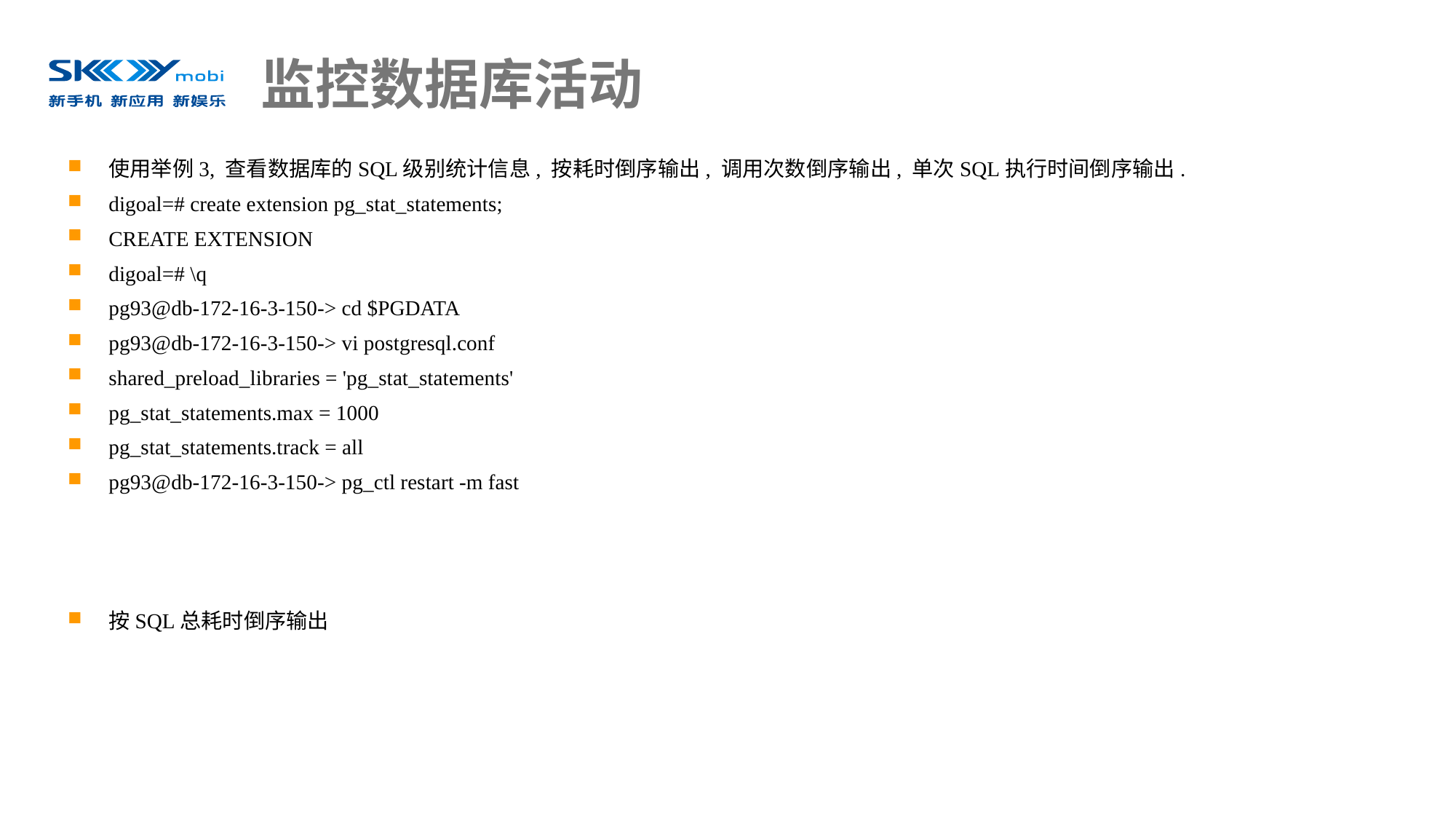

# 监控数据库活动
使用举例3, 查看数据库的SQL级别统计信息, 按耗时倒序输出, 调用次数倒序输出, 单次SQL执行时间倒序输出.
digoal=# create extension pg_stat_statements;
CREATE EXTENSION
digoal=# \q
pg93@db-172-16-3-150-> cd $PGDATA
pg93@db-172-16-3-150-> vi postgresql.conf
shared_preload_libraries = 'pg_stat_statements'
pg_stat_statements.max = 1000
pg_stat_statements.track = all
pg93@db-172-16-3-150-> pg_ctl restart -m fast

按SQL总耗时倒序输出